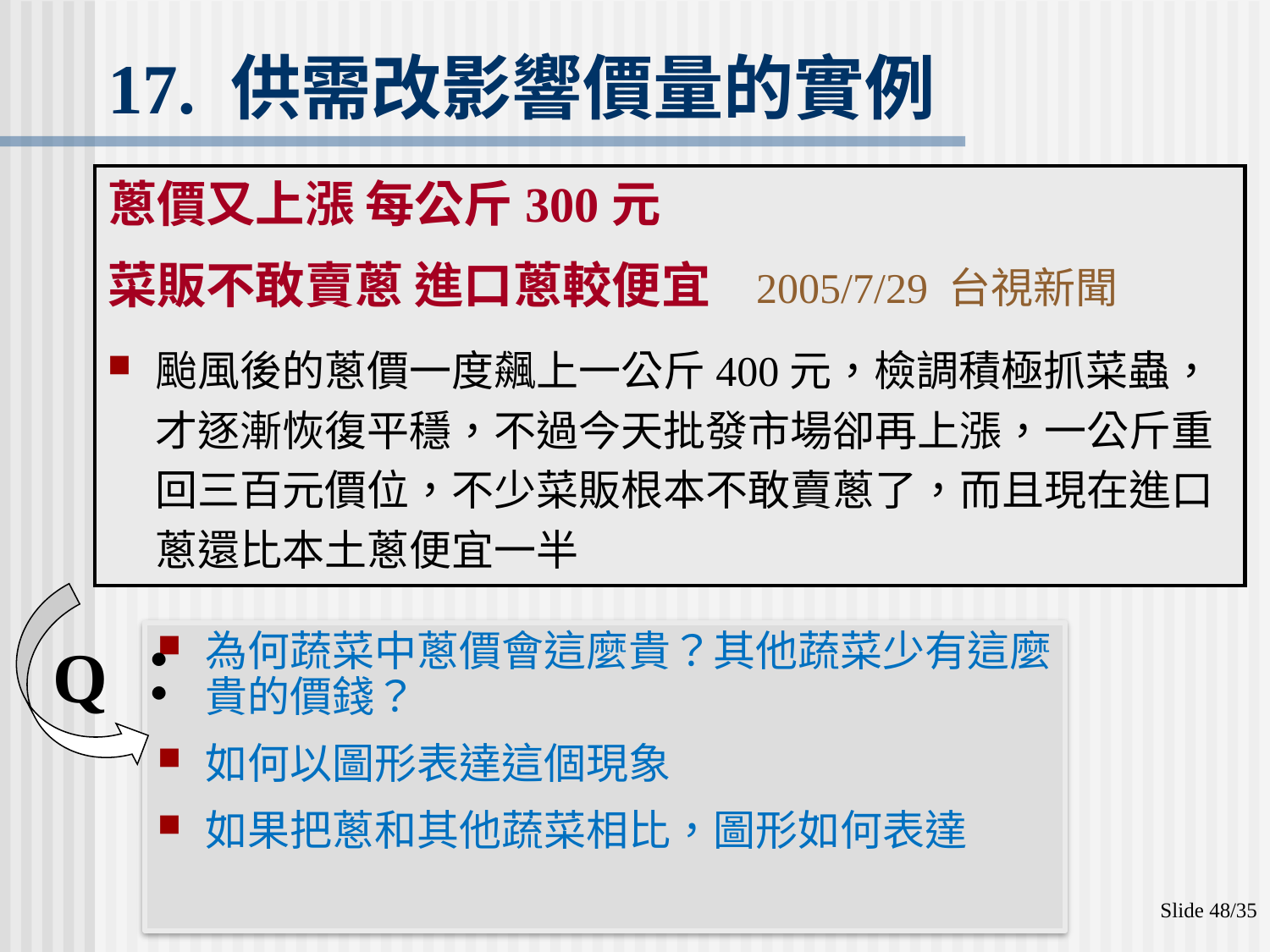

# 17. 供需改影響價量的實例
蔥價又上漲 每公斤300元
菜販不敢賣蔥 進口蔥較便宜   2005/7/29 台視新聞
颱風後的蔥價一度飆上一公斤400元，檢調積極抓菜蟲，才逐漸恢復平穩，不過今天批發市場卻再上漲，一公斤重回三百元價位，不少菜販根本不敢賣蔥了，而且現在進口蔥還比本土蔥便宜一半

為何蔬菜中蔥價會這麼貴？其他蔬菜少有這麼貴的價錢？
如何以圖形表達這個現象
如果把蔥和其他蔬菜相比，圖形如何表達

Q：
Slide 48/35